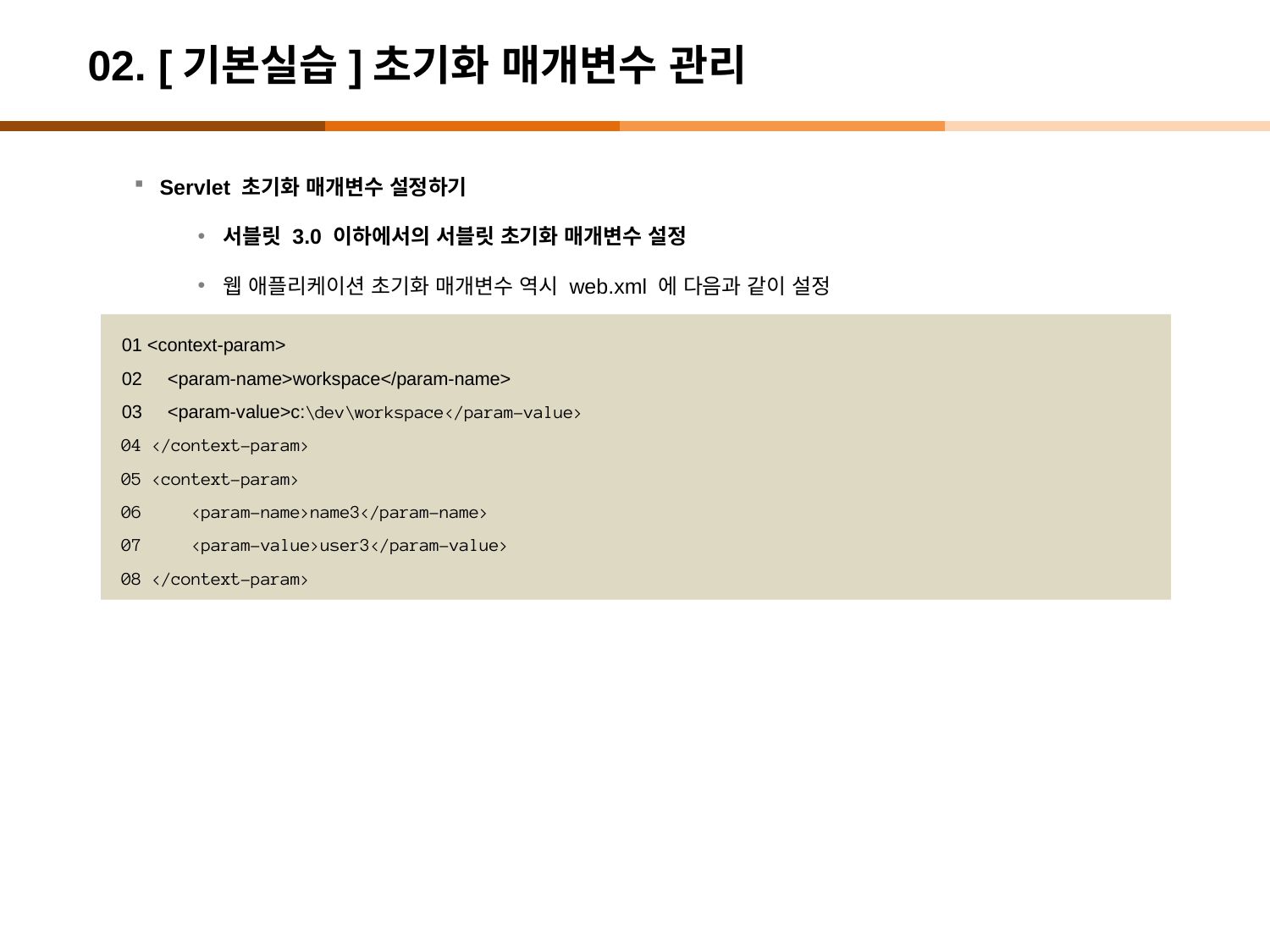

# 02. [기본실습]초기화 매개변수 관리
Servlet 초기화 매개변수 설정하기
서블릿 3.0 이하에서의 서블릿 초기화 매개변수 설정
웹 애플리케이션 초기화 매개변수 역시 web.xml 에 다음과 같이 설정

01 <context-param>
02     <param-name>workspace</param-name>
03     <param-value>c:\dev\workspace</param-value>
04 </context-param>
05 <context-param>
06     <param-name>name3</param-name>
07     <param-value>user3</param-value>
08 </context-param>